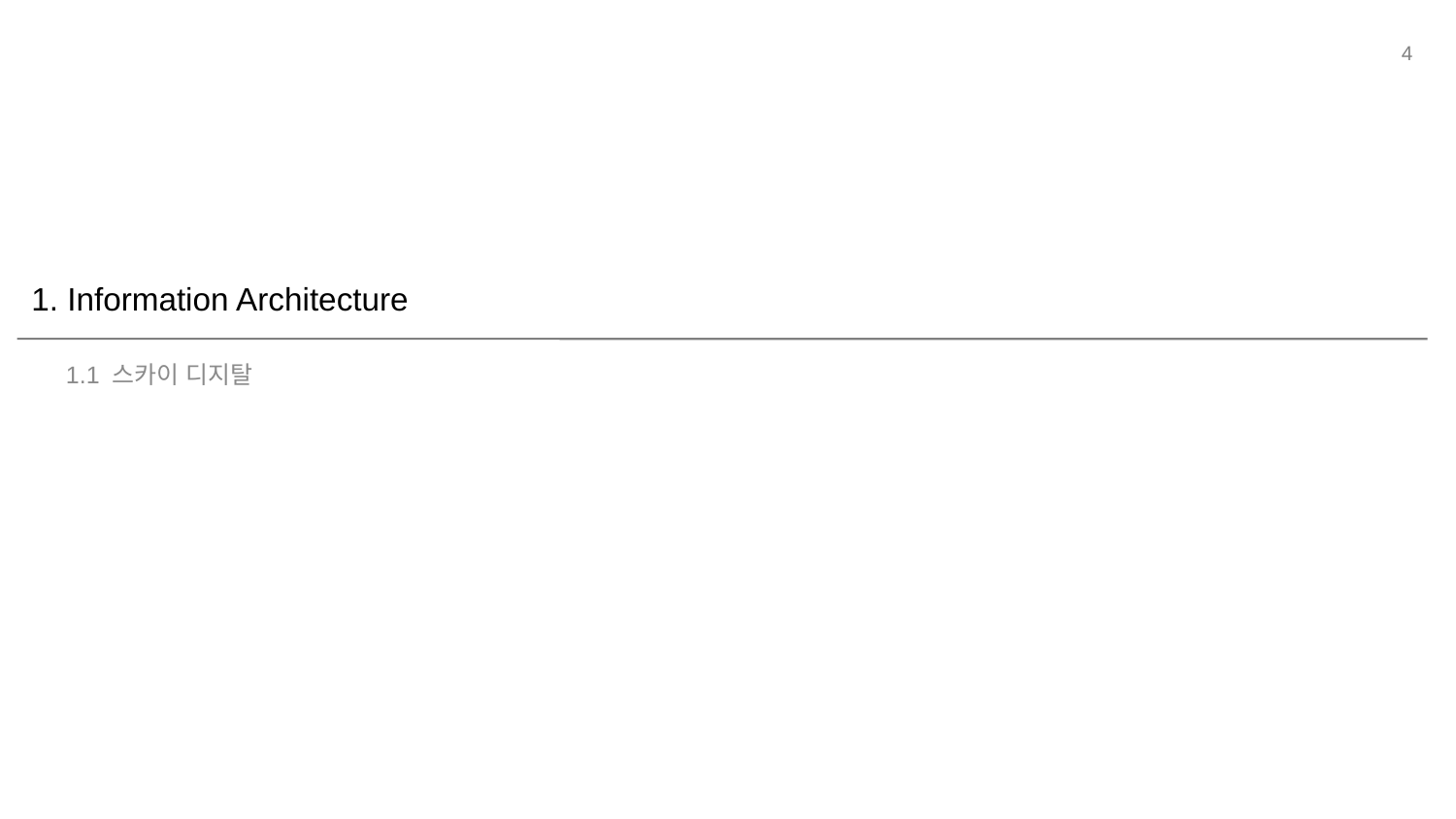

4
# 1. Information Architecture
1.1 스카이 디지탈